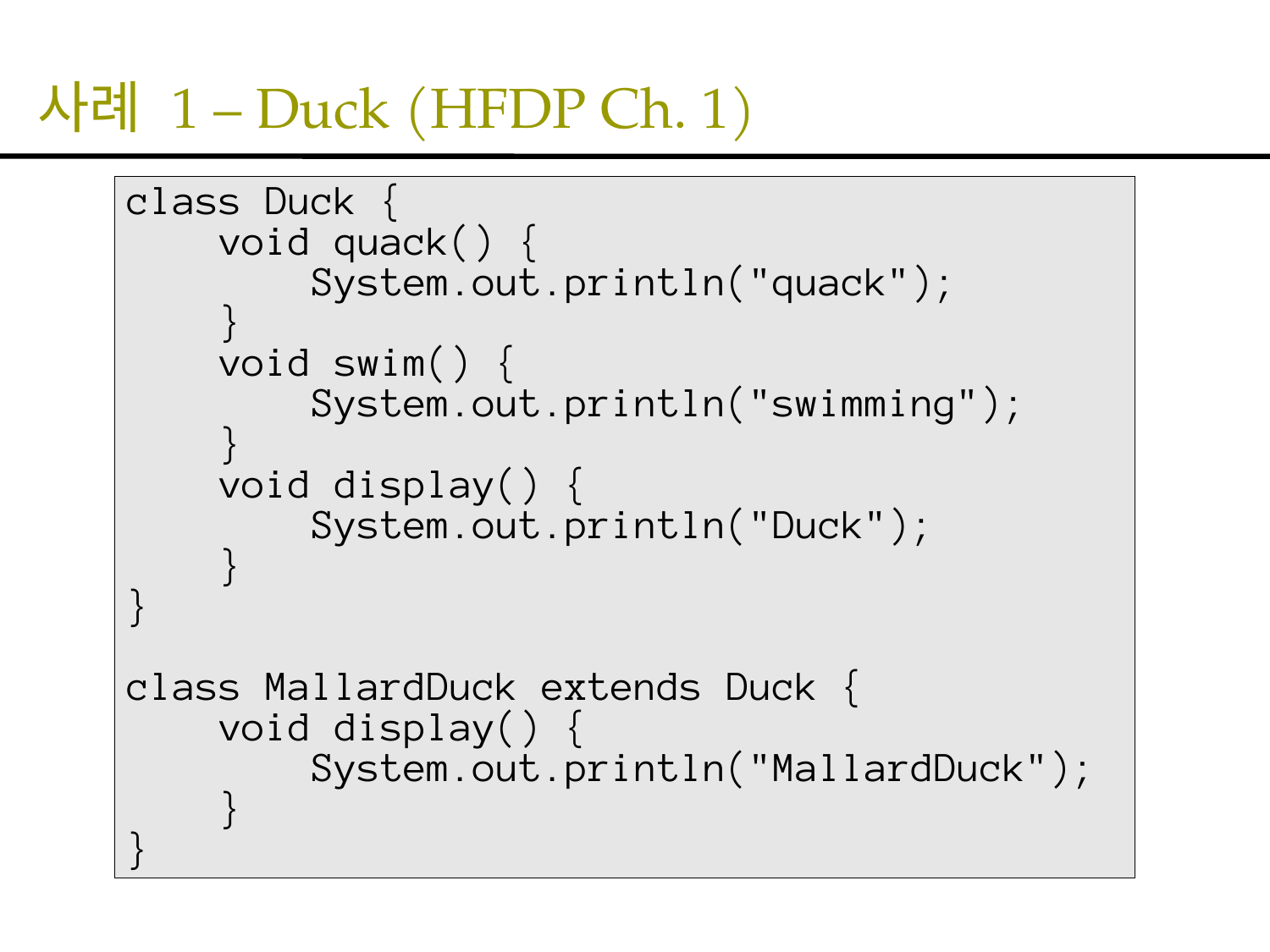

# 사례 1 – Duck (HFDP Ch. 1)
class Duck {
    void quack() {
        System.out.println("quack");
    }
    void swim() {
        System.out.println("swimming");
    }
    void display() {
        System.out.println("Duck");
    }
}

class MallardDuck extends Duck {
    void display() {
        System.out.println("MallardDuck");
    }
}